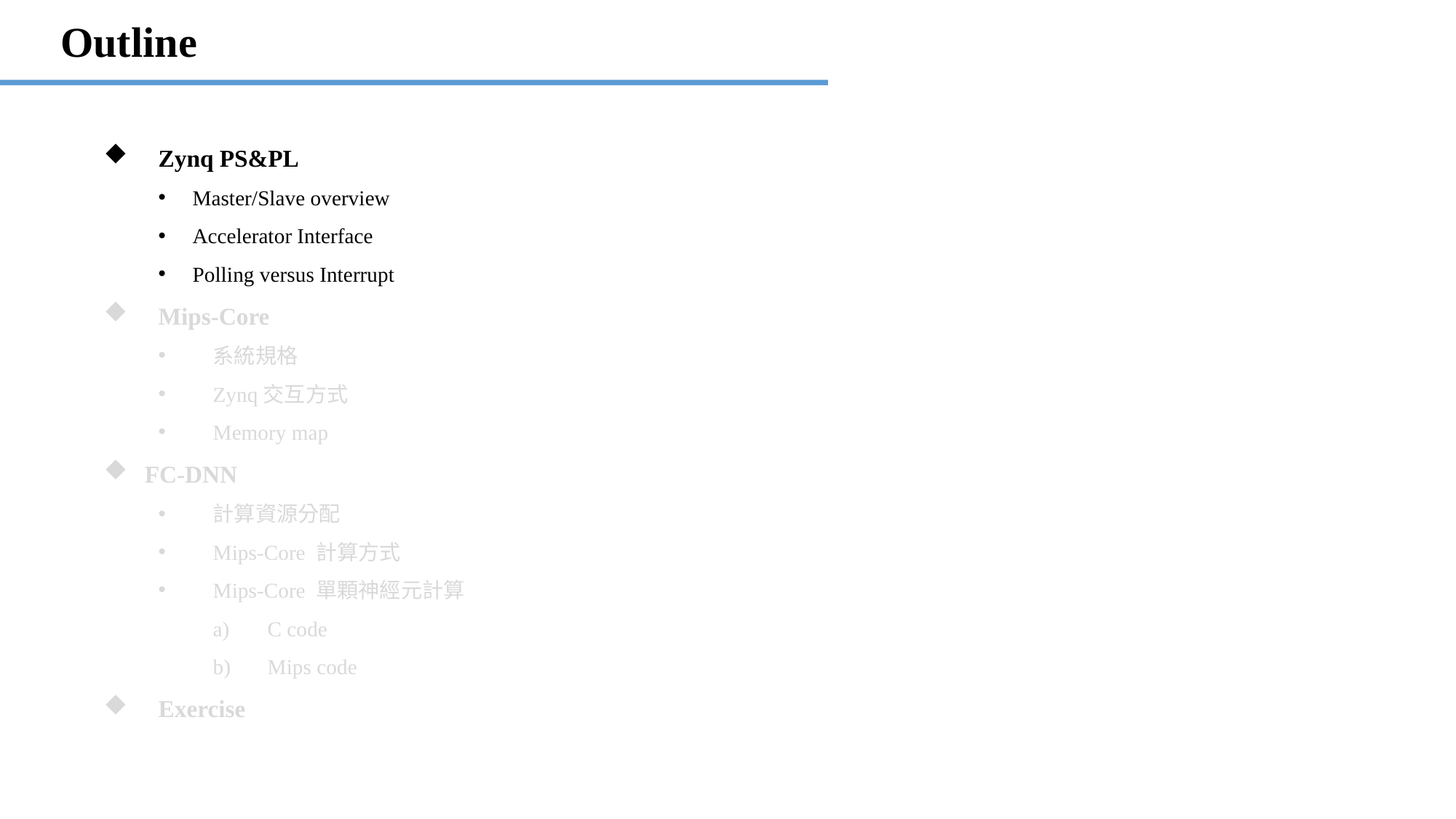

Outline

Zynq PS&PL
Master/Slave overview
Accelerator Interface
Polling versus Interrupt
Mips-Core
系統規格
Zynq交互方式
Memory map
FC-DNN
計算資源分配
Mips-Core 計算方式
Mips-Core 單顆神經元計算
C code
Mips code
Exercise